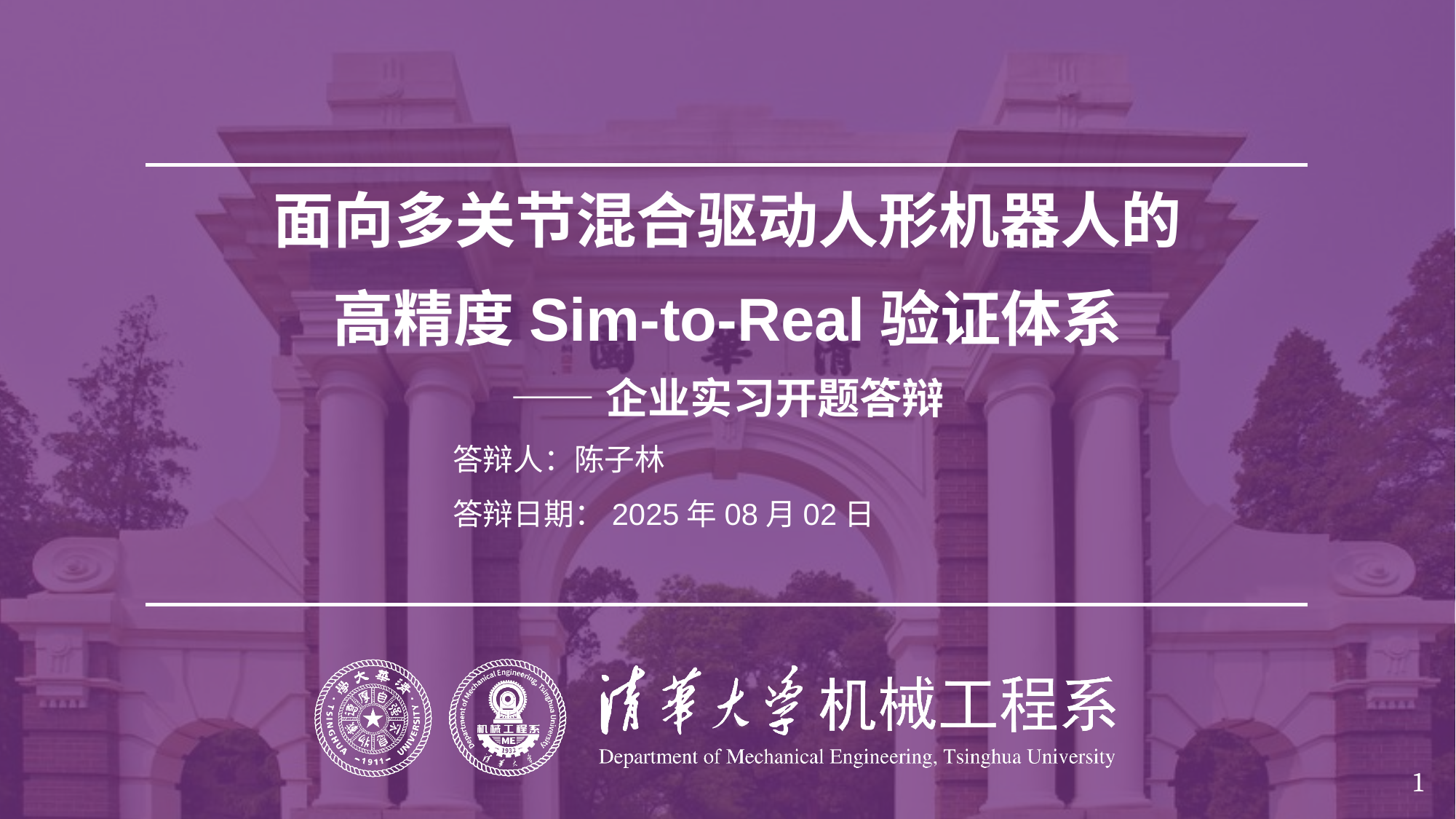

面向多关节混合驱动人形机器人的
高精度Sim-to-Real验证体系
——企业实习开题答辩
答辩人：陈子林
答辩日期：2025年08月02日